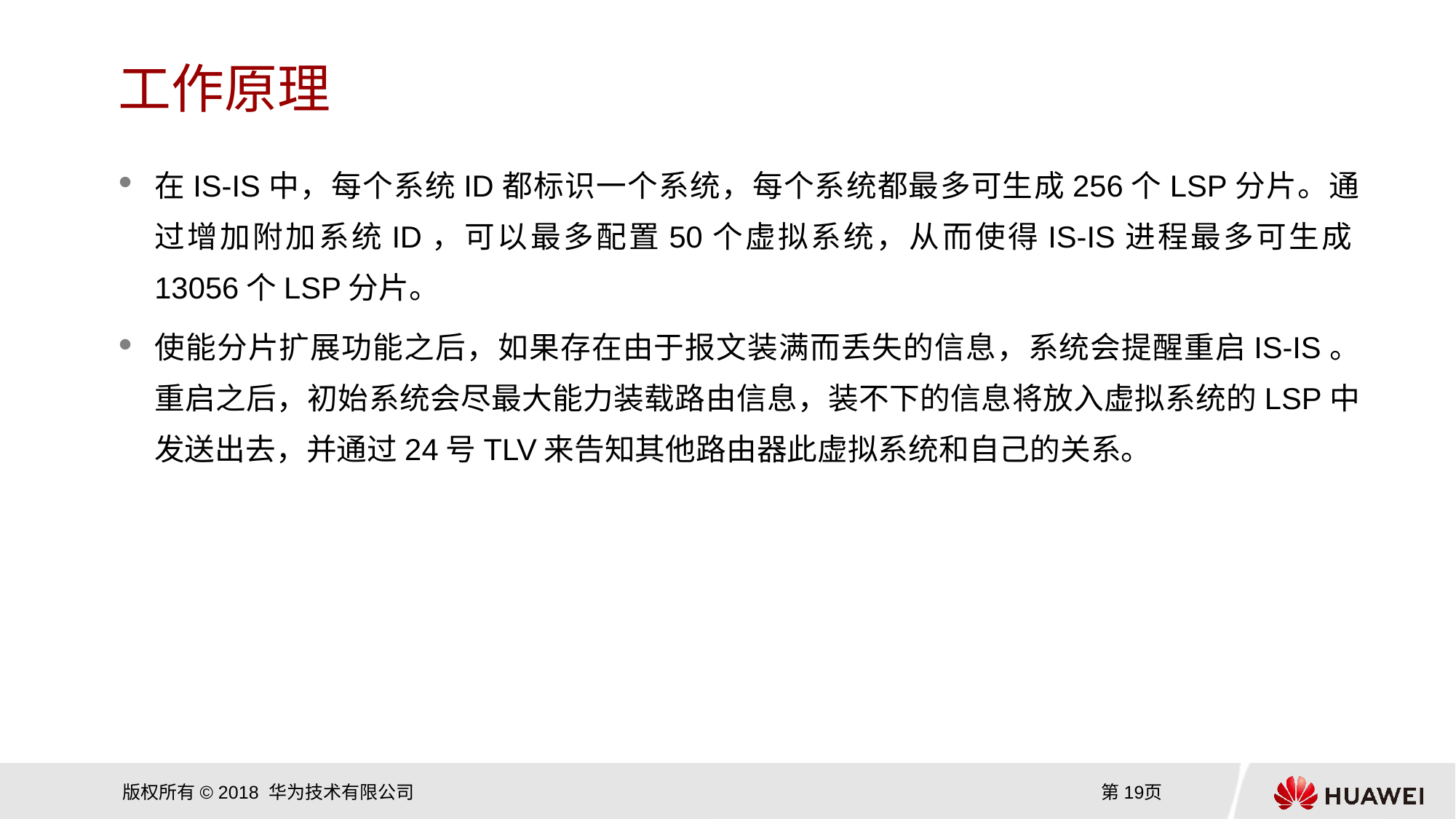

# 工作原理
在IS-IS中，每个系统ID都标识一个系统，每个系统都最多可生成256个LSP分片。通过增加附加系统ID，可以最多配置50个虚拟系统，从而使得IS-IS进程最多可生成13056个LSP分片。
使能分片扩展功能之后，如果存在由于报文装满而丢失的信息，系统会提醒重启IS-IS。重启之后，初始系统会尽最大能力装载路由信息，装不下的信息将放入虚拟系统的LSP中发送出去，并通过24号TLV来告知其他路由器此虚拟系统和自己的关系。